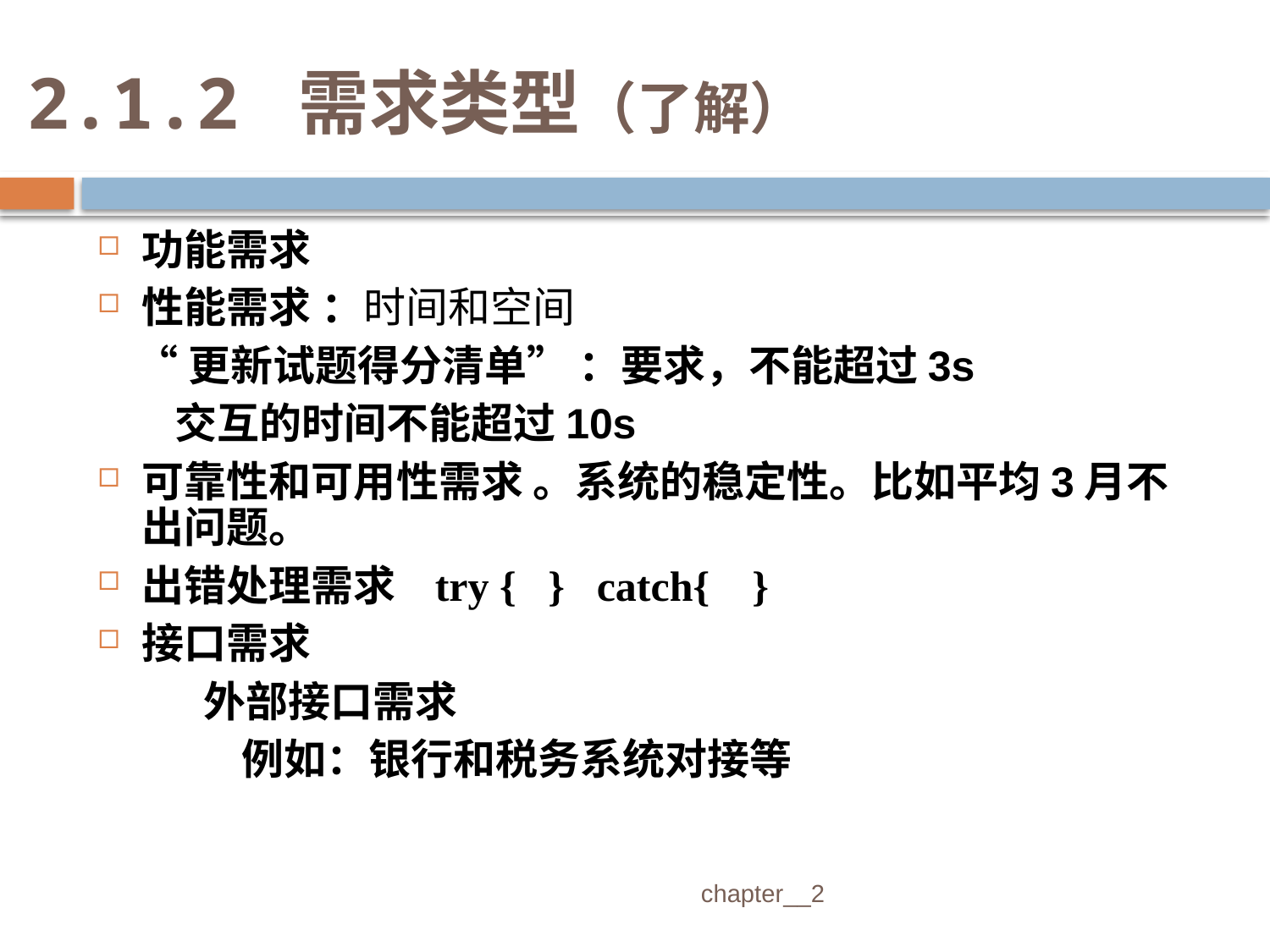

# 2.1.2 需求类型（了解）
6
功能需求
性能需求 ：时间和空间
    “更新试题得分清单” ：要求，不能超过3s
       交互的时间不能超过10s
可靠性和可用性需求 。系统的稳定性。比如平均3月不出问题。
出错处理需求   try {   }   catch{    }
接口需求
          外部接口需求
              例如：银行和税务系统对接等
 chapter__2